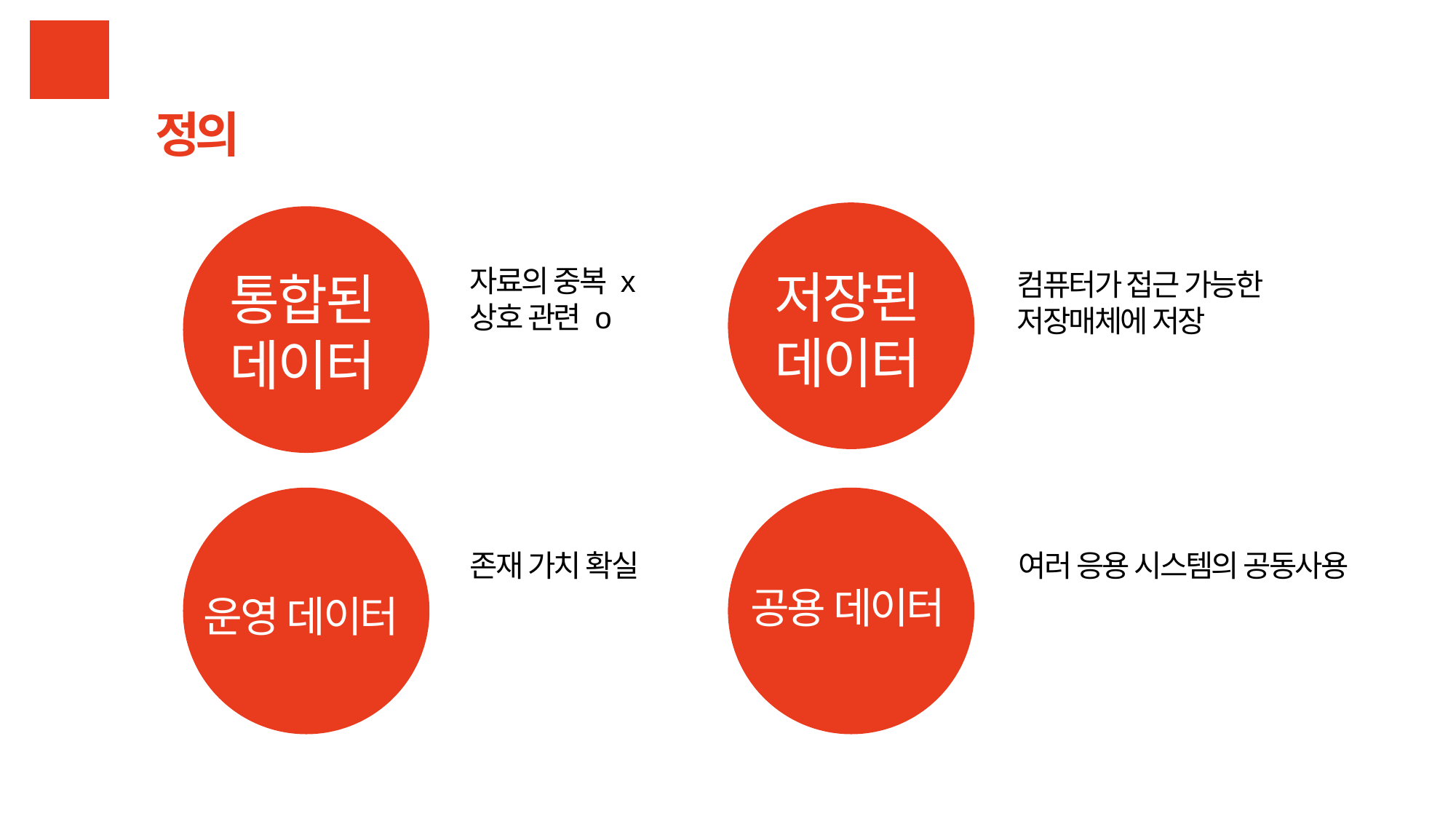

정의

저장된 데이터

통합된 데이터
자료의 중복 x
상호 관련 o
컴퓨터가 접근 가능한
저장매체에 저장

운영 데이터

공용 데이터
존재 가치 확실
여러 응용 시스템의 공동사용